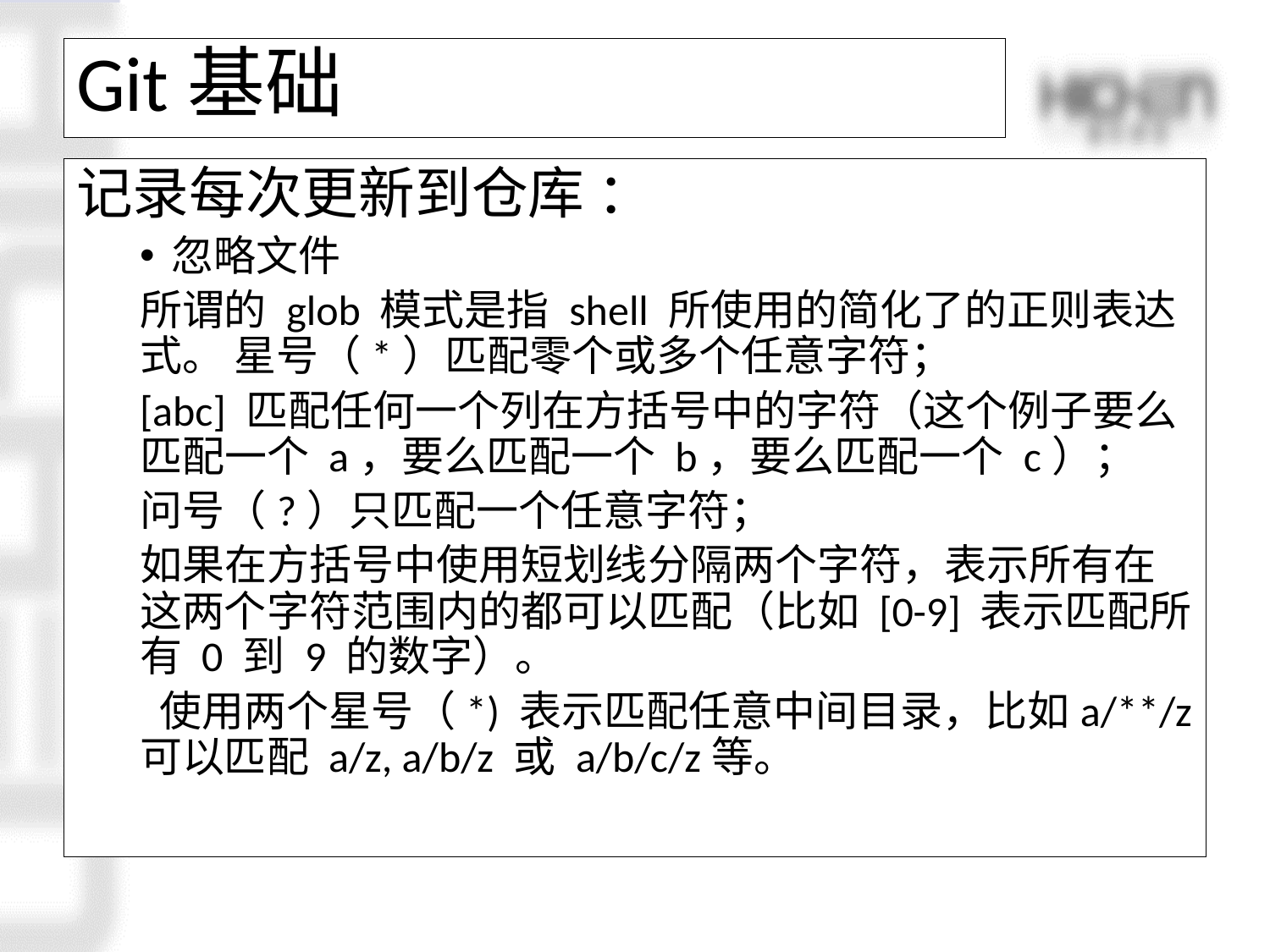

# Git基础
记录每次更新到仓库 ：
忽略文件
所谓的 glob 模式是指 shell 所使用的简化了的正则表达式。 星号（*）匹配零个或多个任意字符；
[abc] 匹配任何一个列在方括号中的字符（这个例子要么匹配一个 a，要么匹配一个 b，要么匹配一个 c）；
问号（?）只匹配一个任意字符；
如果在方括号中使用短划线分隔两个字符，表示所有在这两个字符范围内的都可以匹配（比如 [0-9] 表示匹配所有 0 到 9 的数字）。
 使用两个星号（*) 表示匹配任意中间目录，比如a/**/z 可以匹配 a/z, a/b/z 或 a/b/c/z等。